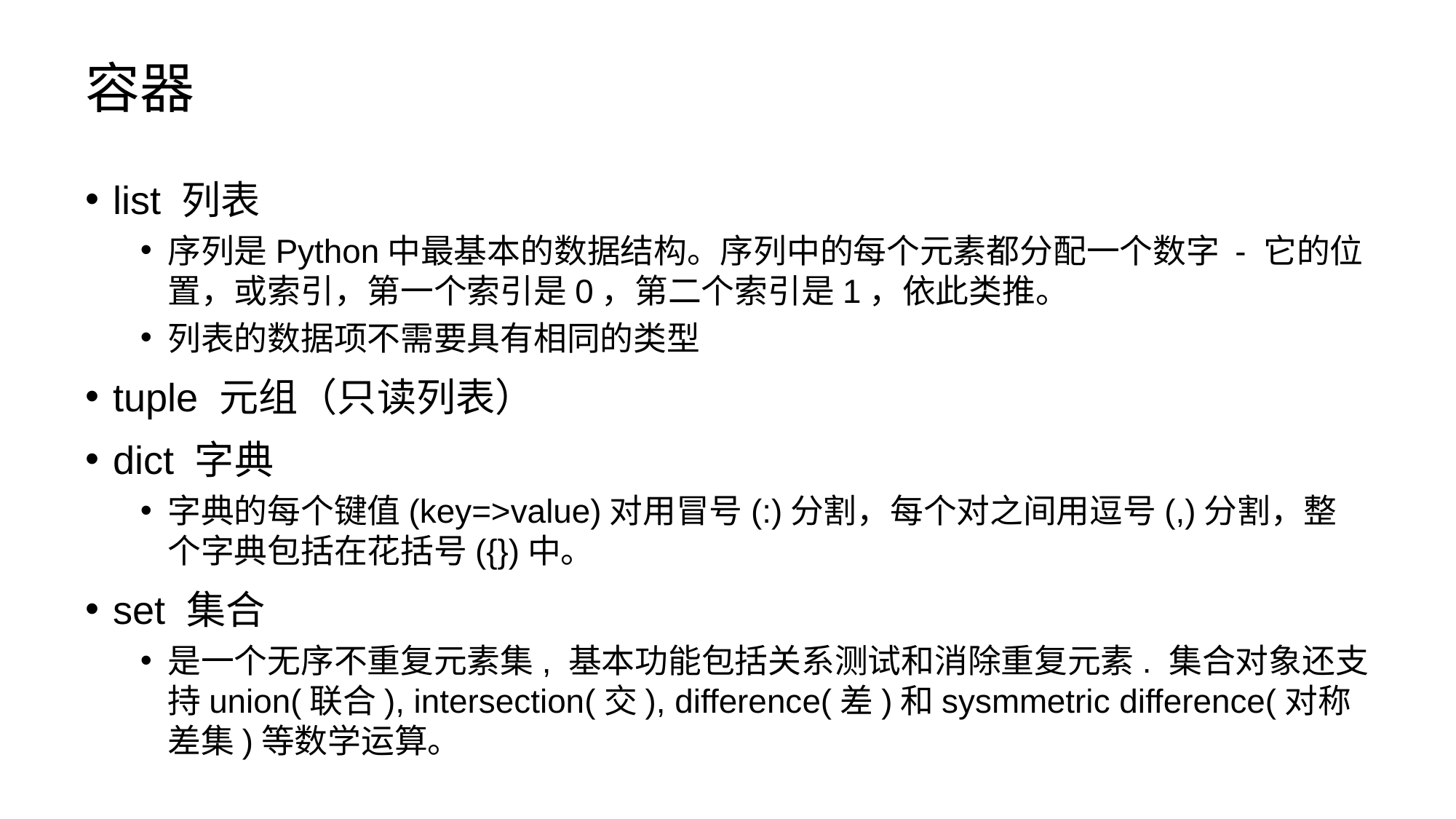

# 容器
list 列表
序列是Python中最基本的数据结构。序列中的每个元素都分配一个数字 - 它的位置，或索引，第一个索引是0，第二个索引是1，依此类推。
列表的数据项不需要具有相同的类型
tuple 元组（只读列表）
dict 字典
字典的每个键值(key=>value)对用冒号(:)分割，每个对之间用逗号(,)分割，整个字典包括在花括号({})中。
set 集合
是一个无序不重复元素集, 基本功能包括关系测试和消除重复元素. 集合对象还支持union(联合), intersection(交), difference(差)和sysmmetric difference(对称差集)等数学运算。